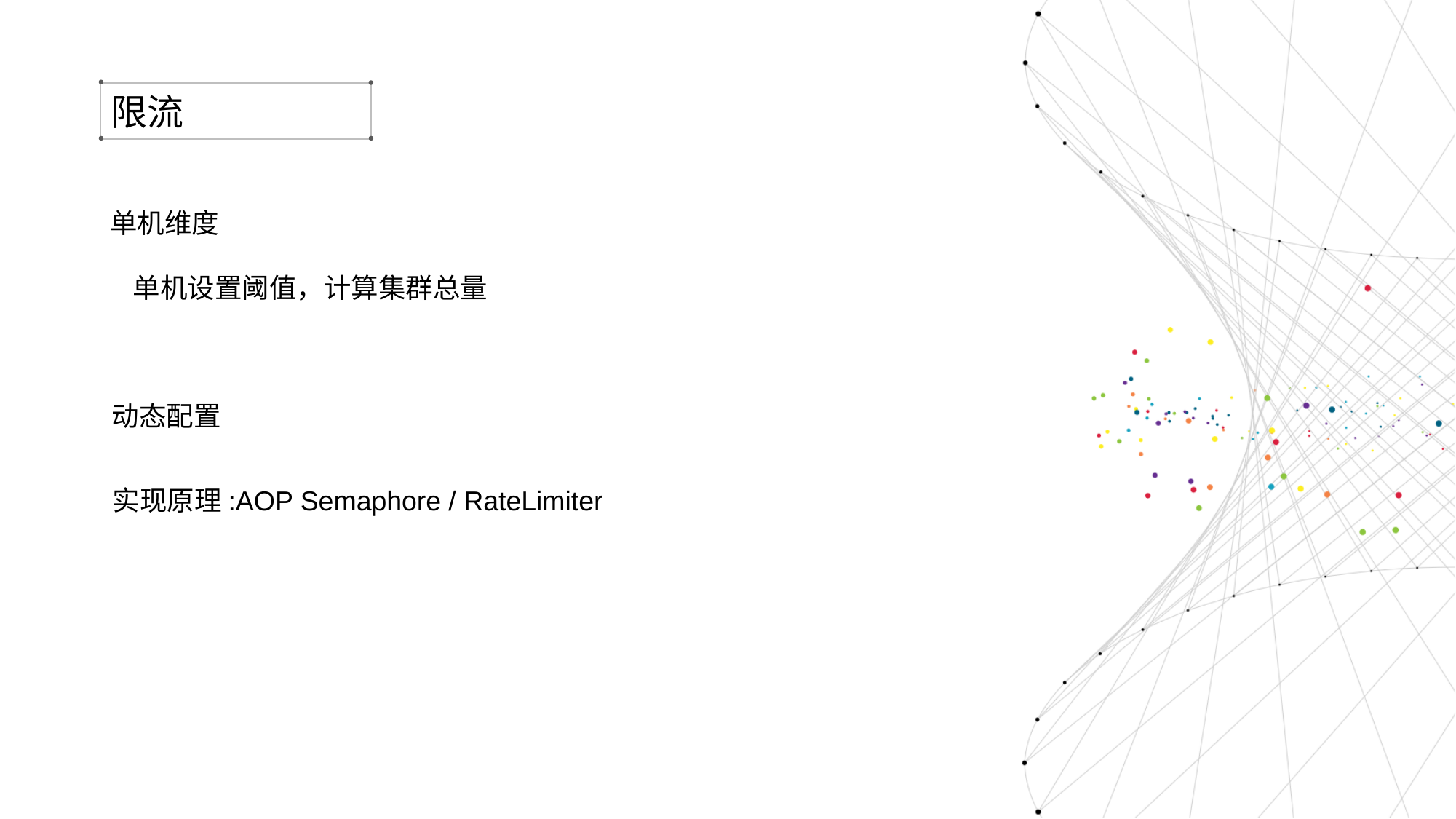

限流

单机维度
单机设置阈值，计算集群总量
动态配置
实现原理:AOP Semaphore / RateLimiter